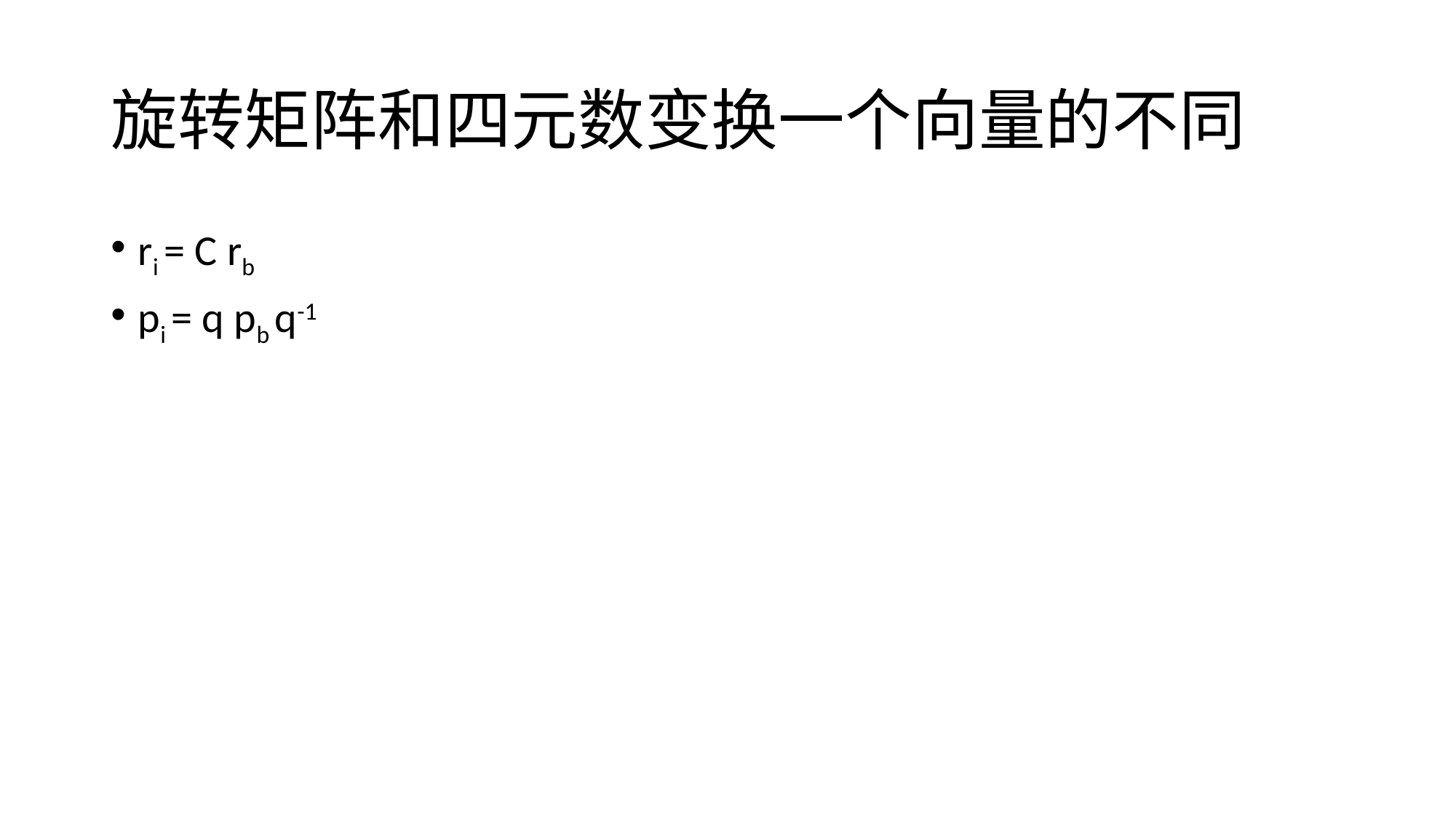

# 旋转矩阵和四元数变换一个向量的不同
ri = C rb
pi = q pb q-1